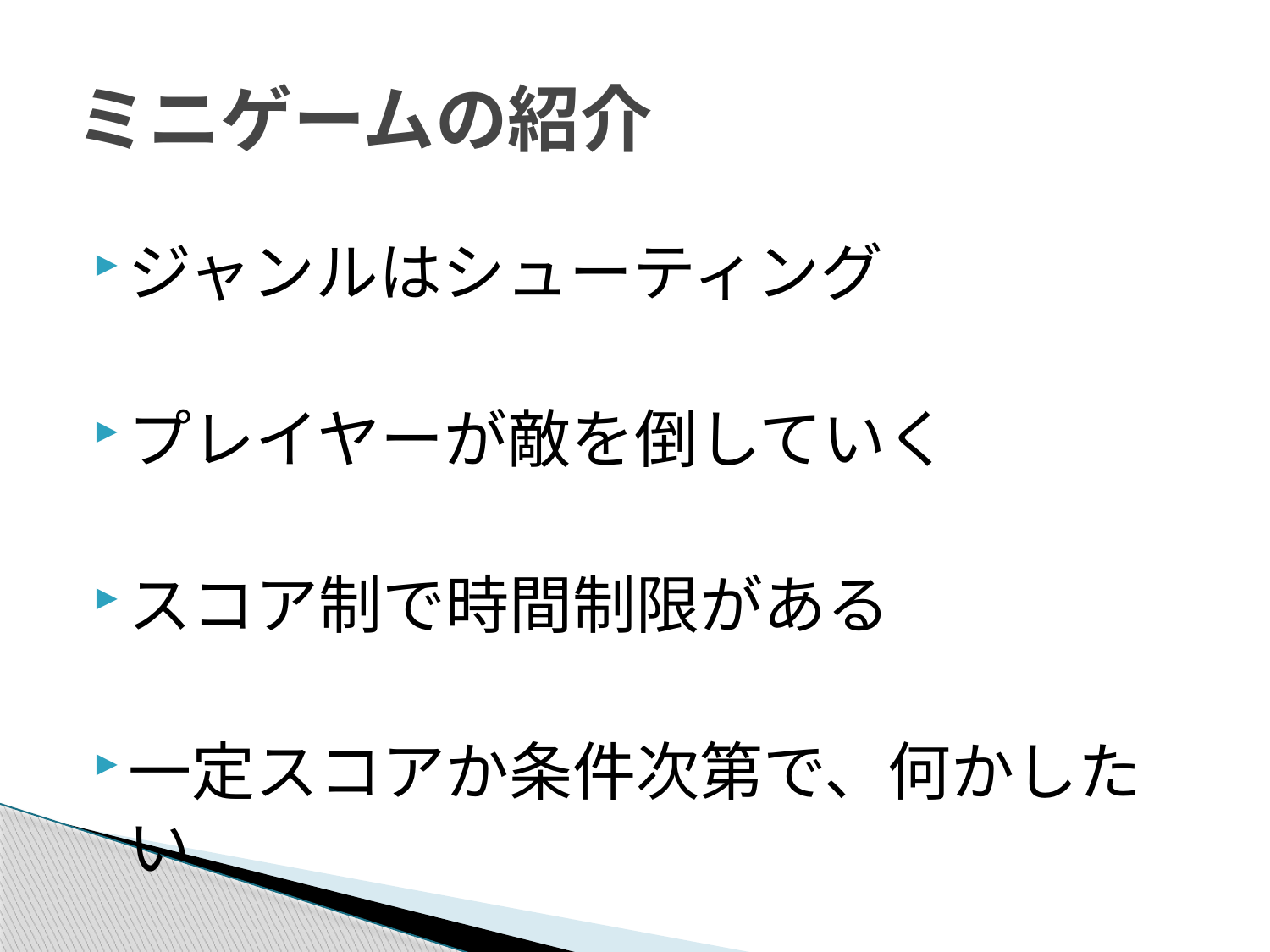

# ミニゲームの紹介
ジャンルはシューティング

プレイヤーが敵を倒していく

スコア制で時間制限がある

一定スコアか条件次第で、何かしたい